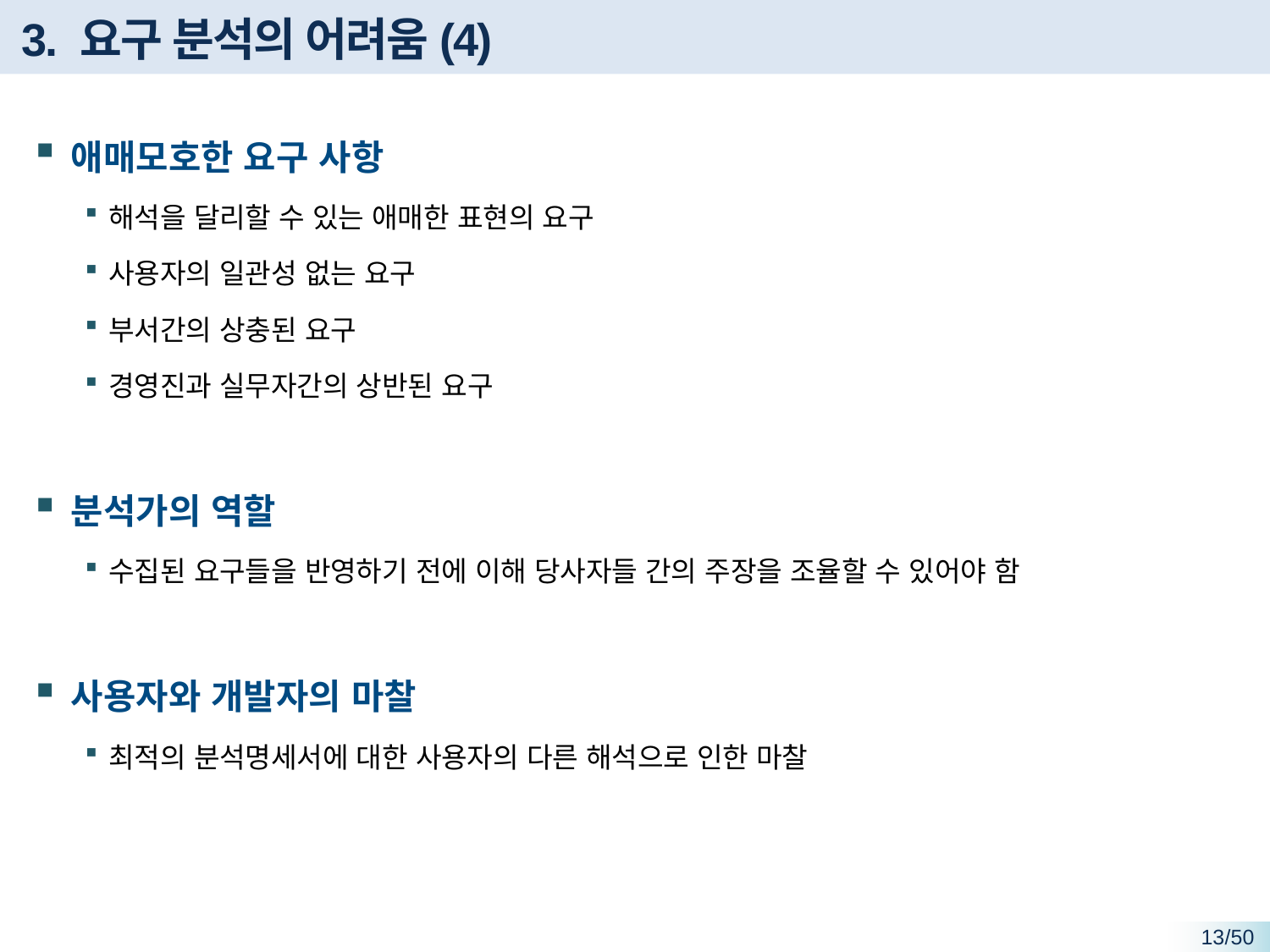

# 3. 요구 분석의 어려움(4)
애매모호한 요구 사항
해석을 달리할 수 있는 애매한 표현의 요구
사용자의 일관성 없는 요구
부서간의 상충된 요구
경영진과 실무자간의 상반된 요구

분석가의 역할
수집된 요구들을 반영하기 전에 이해 당사자들 간의 주장을 조율할 수 있어야 함

사용자와 개발자의 마찰
최적의 분석명세서에 대한 사용자의 다른 해석으로 인한 마찰